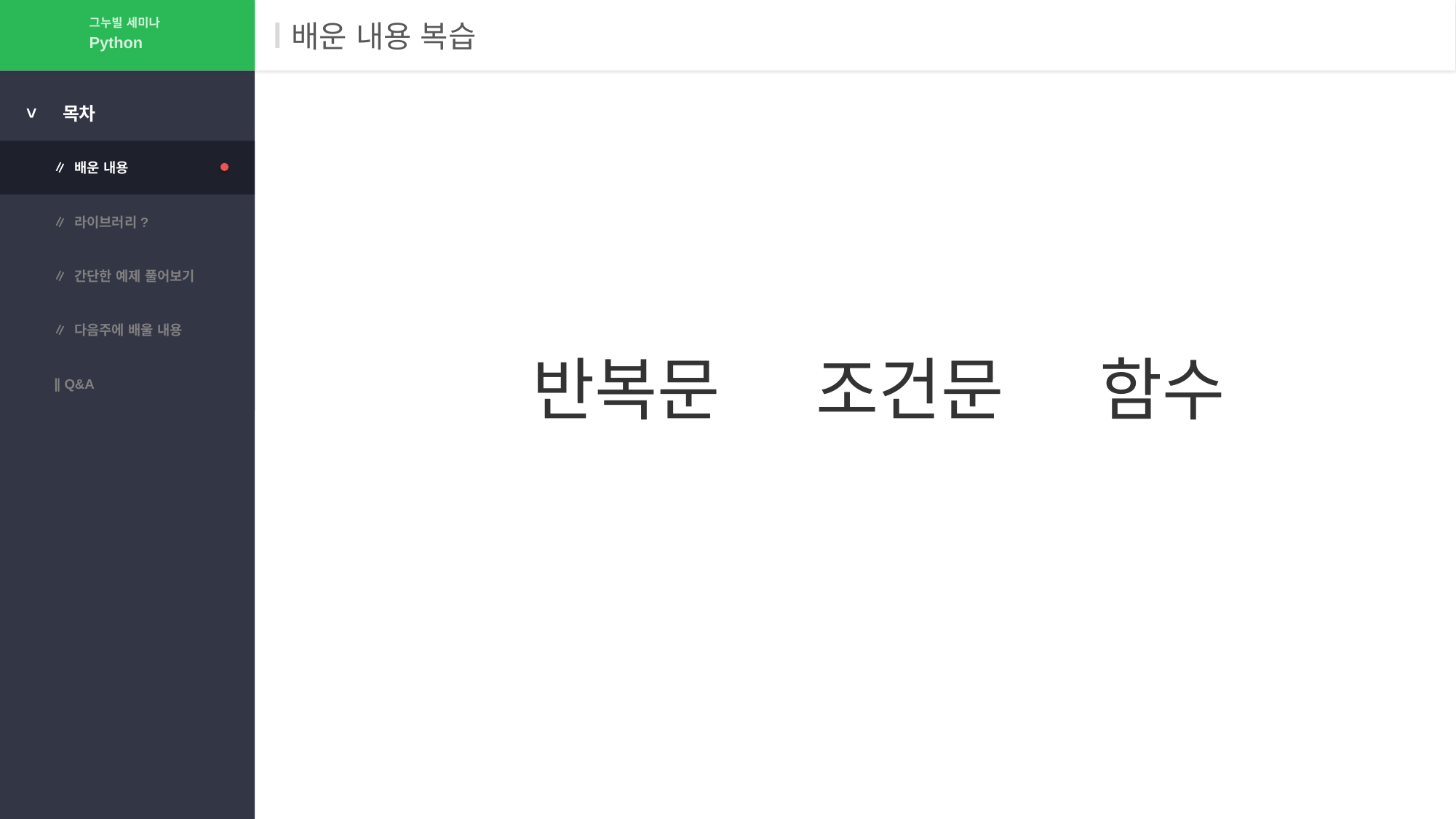

그누빌 세미나
# 배운 내용 복습
Python
>
목차
∥ 배운 내용

∥ 라이브러리?
∥ 간단한 예제 풀어보기
∥ 다음주에 배울 내용
반복문     조건문     함수
∥ Q&A